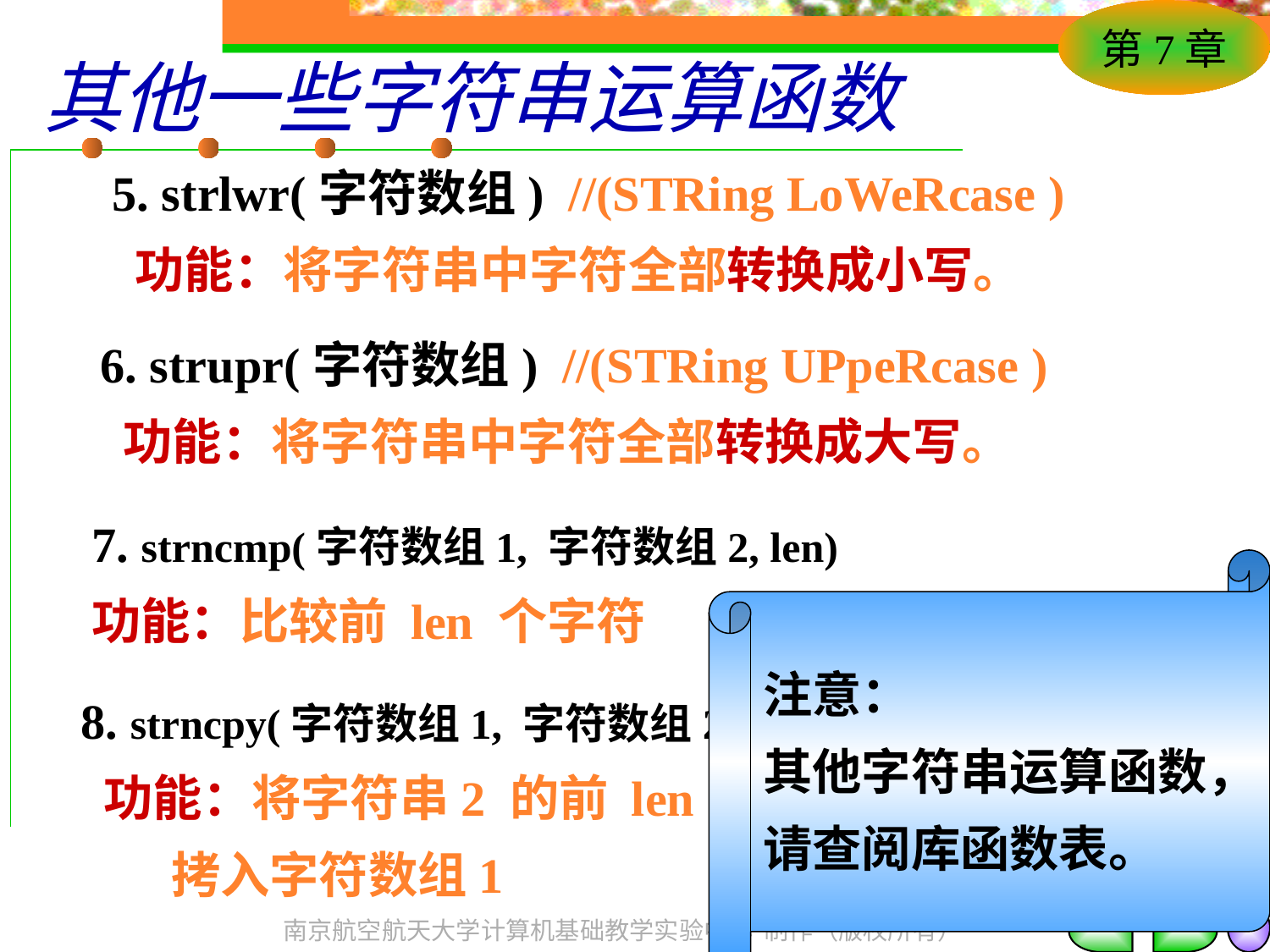

# 其他一些字符串运算函数
5. strlwr(字符数组)  //(STRing LoWeRcase )
 功能：将字符串中字符全部转换成小写。
6. strupr(字符数组)  //(STRing UPpeRcase )
 功能：将字符串中字符全部转换成大写。
7. strncmp(字符数组1, 字符数组2, len)
功能：比较前 len 个字符
注意：
其他字符串运算函数，
请查阅库函数表。
8. strncpy(字符数组1, 字符数组2, len)
 功能：将字符串2 的前 len 个字符，
       拷入字符数组1